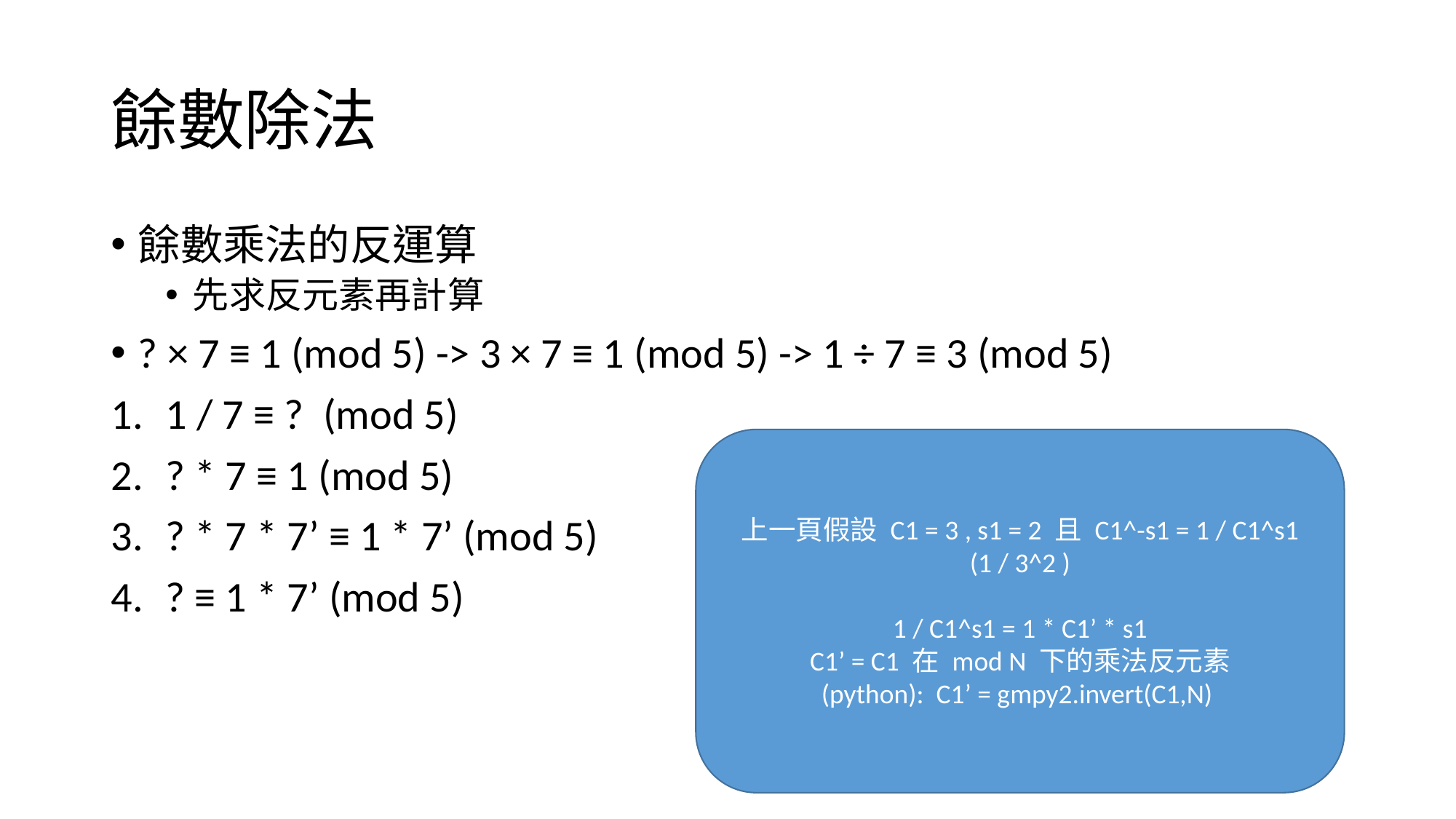

# 餘數除法
餘數乘法的反運算
先求反元素再計算
? × 7 ≡ 1 (mod 5) -> 3 × 7 ≡ 1 (mod 5) -> 1 ÷ 7 ≡ 3 (mod 5)
1 / 7 ≡ ?  (mod 5)
? * 7 ≡ 1 (mod 5)
? * 7 * 7’ ≡ 1 * 7’ (mod 5)
? ≡ 1 * 7’ (mod 5)

上一頁假設 C1 = 3 , s1 = 2 且 C1^-s1 = 1 / C1^s1
(1 / 3^2 )

1 / C1^s1 = 1 * C1’ * s1
C1’ = C1 在 mod N 下的乘法反元素
(python):  C1’ = gmpy2.invert(C1,N)